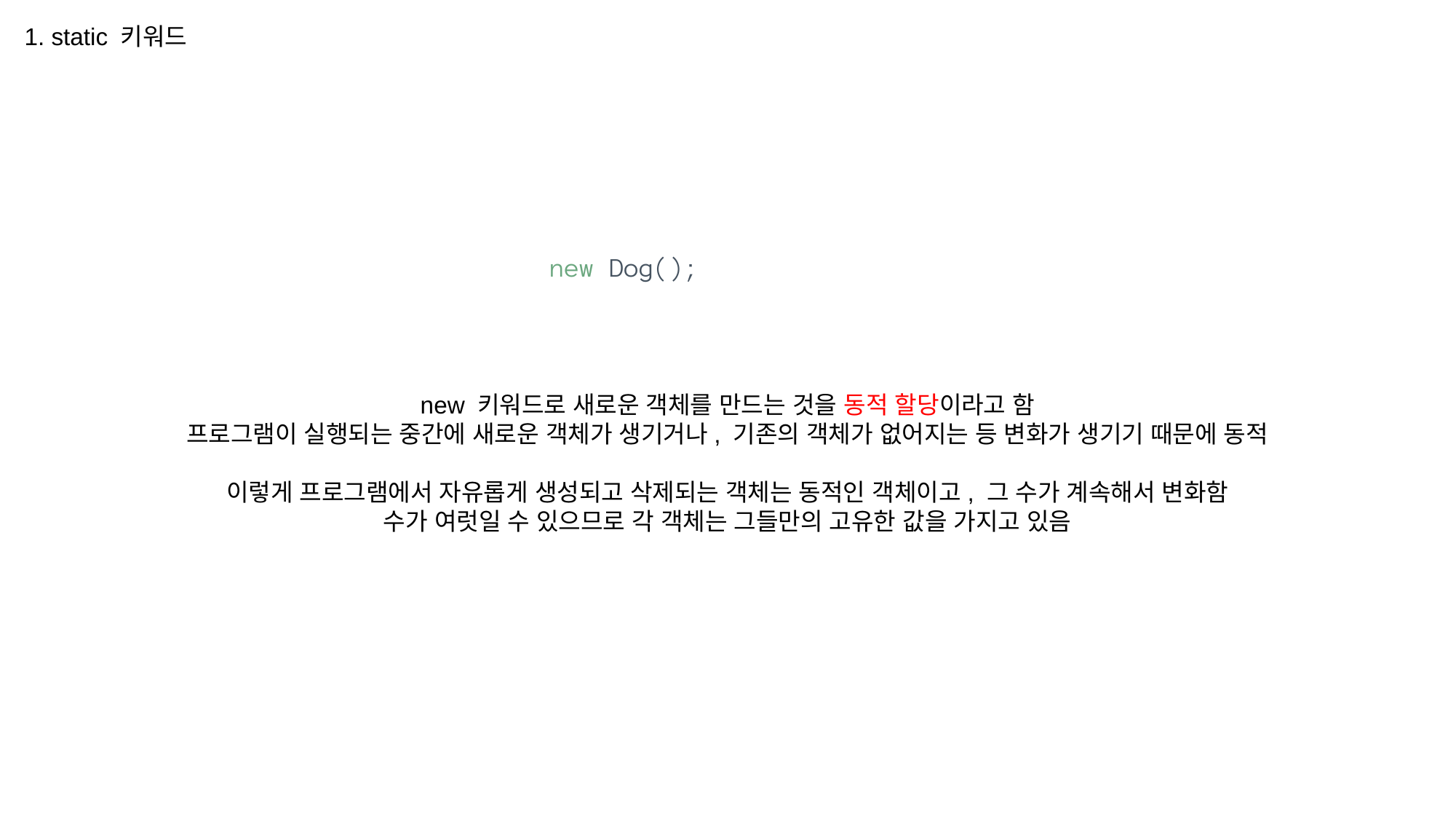

1. static 키워드
new Dog();
new 키워드로 새로운 객체를 만드는 것을 동적 할당이라고 함
프로그램이 실행되는 중간에 새로운 객체가 생기거나, 기존의 객체가 없어지는 등 변화가 생기기 때문에 동적

이렇게 프로그램에서 자유롭게 생성되고 삭제되는 객체는 동적인 객체이고, 그 수가 계속해서 변화함
수가 여럿일 수 있으므로 각 객체는 그들만의 고유한 값을 가지고 있음